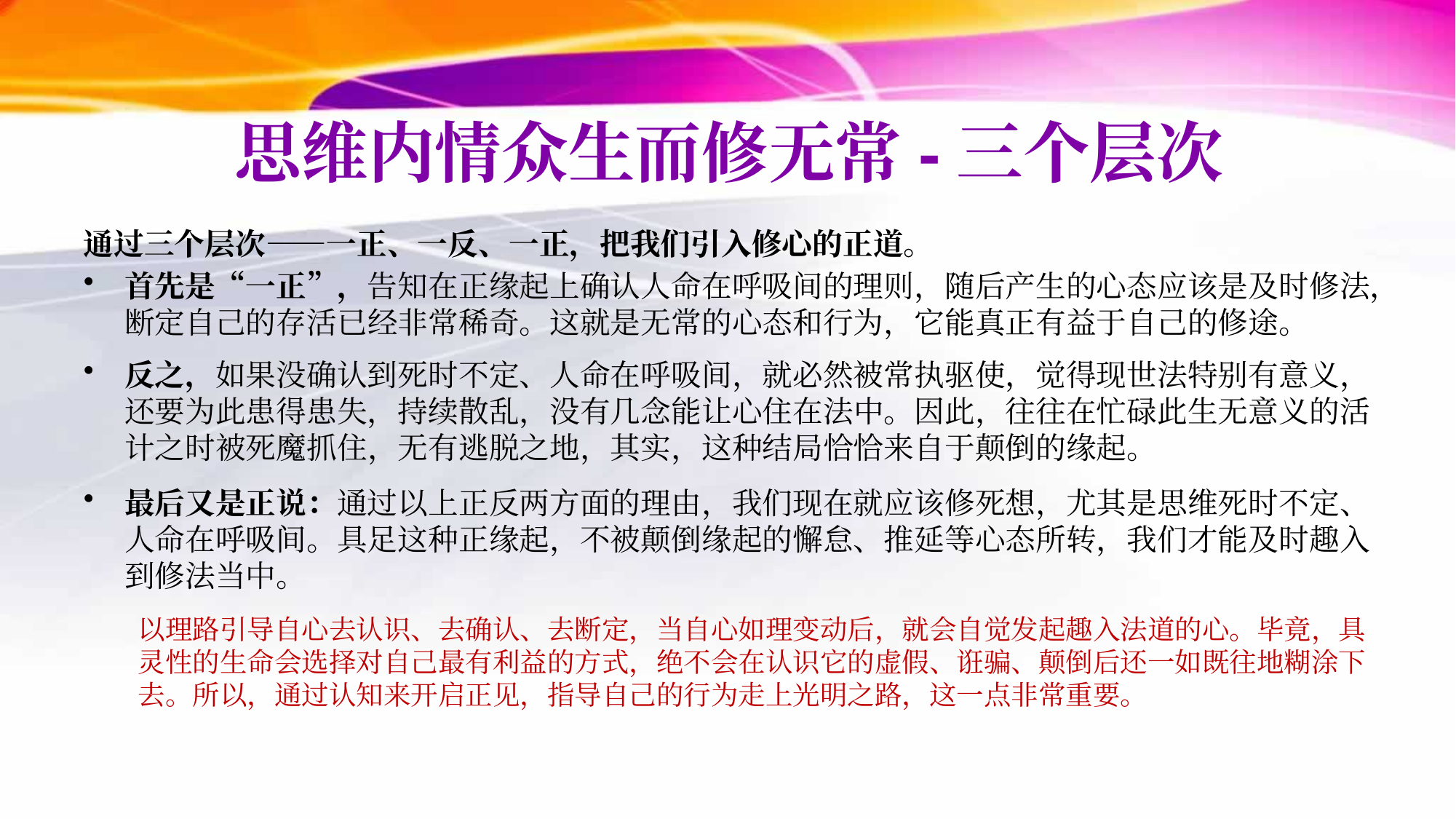

# 思维内情众生而修无常-三个层次
通过三个层次——一正、一反、一正，把我们引入修心的正道。
首先是“一正”，告知在正缘起上确认人命在呼吸间的理则，随后产生的心态应该是及时修法，断定自己的存活已经非常稀奇。这就是无常的心态和行为，它能真正有益于自己的修途。

反之，如果没确认到死时不定、人命在呼吸间，就必然被常执驱使，觉得现世法特别有意义，还要为此患得患失，持续散乱，没有几念能让心住在法中。因此，往往在忙碌此生无意义的活计之时被死魔抓住，无有逃脱之地，其实，这种结局恰恰来自于颠倒的缘起。

最后又是正说：通过以上正反两方面的理由，我们现在就应该修死想，尤其是思维死时不定、人命在呼吸间。具足这种正缘起，不被颠倒缘起的懈怠、推延等心态所转，我们才能及时趣入到修法当中。

以理路引导自心去认识、去确认、去断定，当自心如理变动后，就会自觉发起趣入法道的心。毕竟，具灵性的生命会选择对自己最有利益的方式，绝不会在认识它的虚假、诳骗、颠倒后还一如既往地糊涂下去。所以，通过认知来开启正见，指导自己的行为走上光明之路，这一点非常重要。